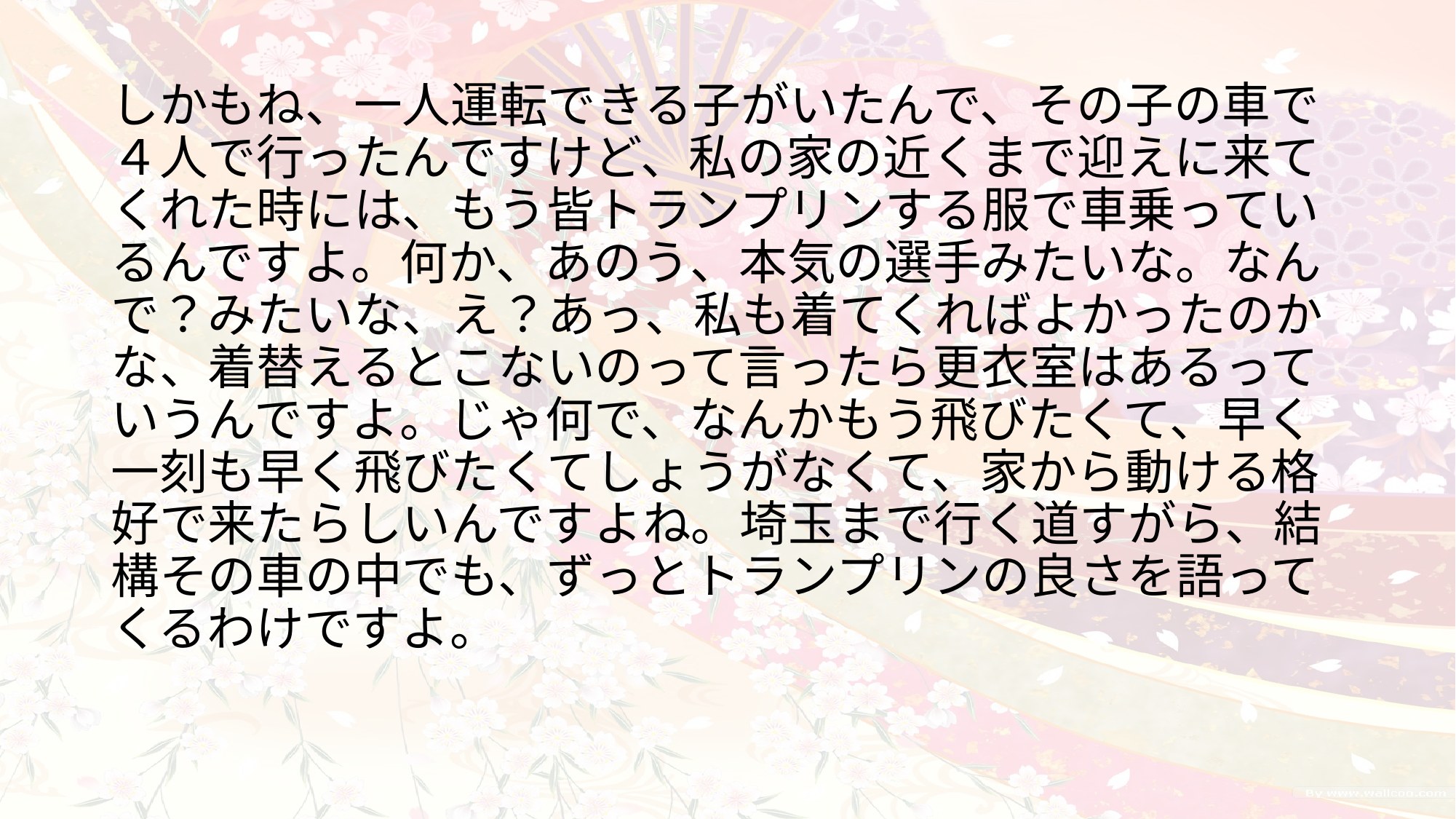

しかもね、一人運転できる子がいたんで、その子の車で４人で行ったんですけど、私の家の近くまで迎えに来てくれた時には、もう皆トランプリンする服で車乗っているんですよ。何か、あのう、本気の選手みたいな。なんで？みたいな、え？あっ、私も着てくればよかったのかな、着替えるとこないのって言ったら更衣室はあるっていうんですよ。じゃ何で、なんかもう飛びたくて、早く一刻も早く飛びたくてしょうがなくて、家から動ける格好で来たらしいんですよね。埼玉まで行く道すがら、結構その車の中でも、ずっとトランプリンの良さを語ってくるわけですよ。